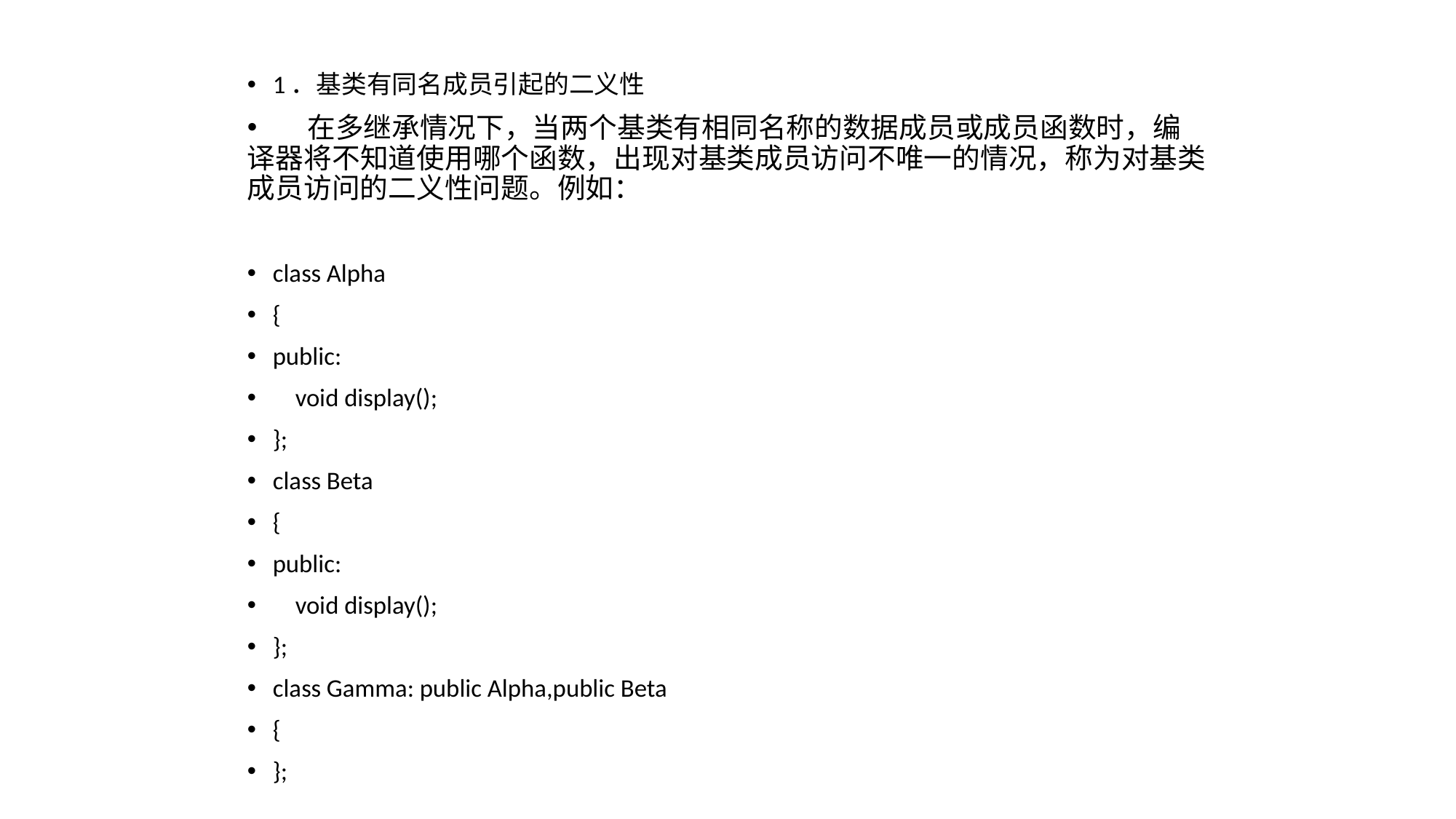

1．基类有同名成员引起的二义性
       在多继承情况下，当两个基类有相同名称的数据成员或成员函数时，编译器将不知道使用哪个函数，出现对基类成员访问不唯一的情况，称为对基类成员访问的二义性问题。例如：

class Alpha
{
public:
    void display();
};
class Beta
{
public:
    void display();
};
class Gamma: public Alpha,public Beta
{
};